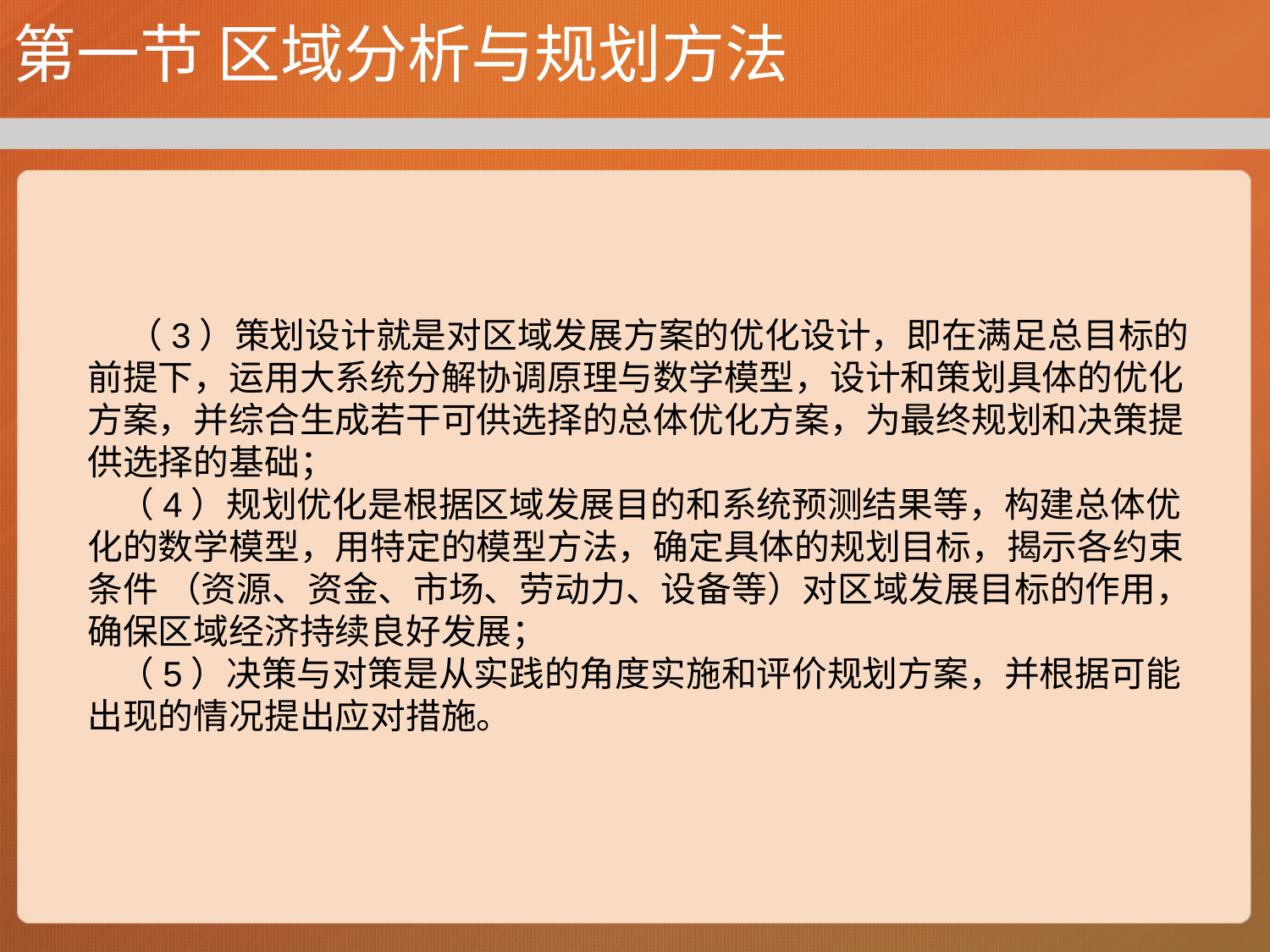

# 第一节 区域分析与规划方法
    （3）策划设计就是对区域发展方案的优化设计，即在满足总目标的前提下，运用大系统分解协调原理与数学模型，设计和策划具体的优化方案，并综合生成若干可供选择的总体优化方案，为最终规划和决策提供选择的基础；
    （4）规划优化是根据区域发展目的和系统预测结果等，构建总体优化的数学模型，用特定的模型方法，确定具体的规划目标，揭示各约束条件 （资源、资金、市场、劳动力、设备等）对区域发展目标的作用，确保区域经济持续良好发展；
    （5）决策与对策是从实践的角度实施和评价规划方案，并根据可能出现的情况提出应对措施。